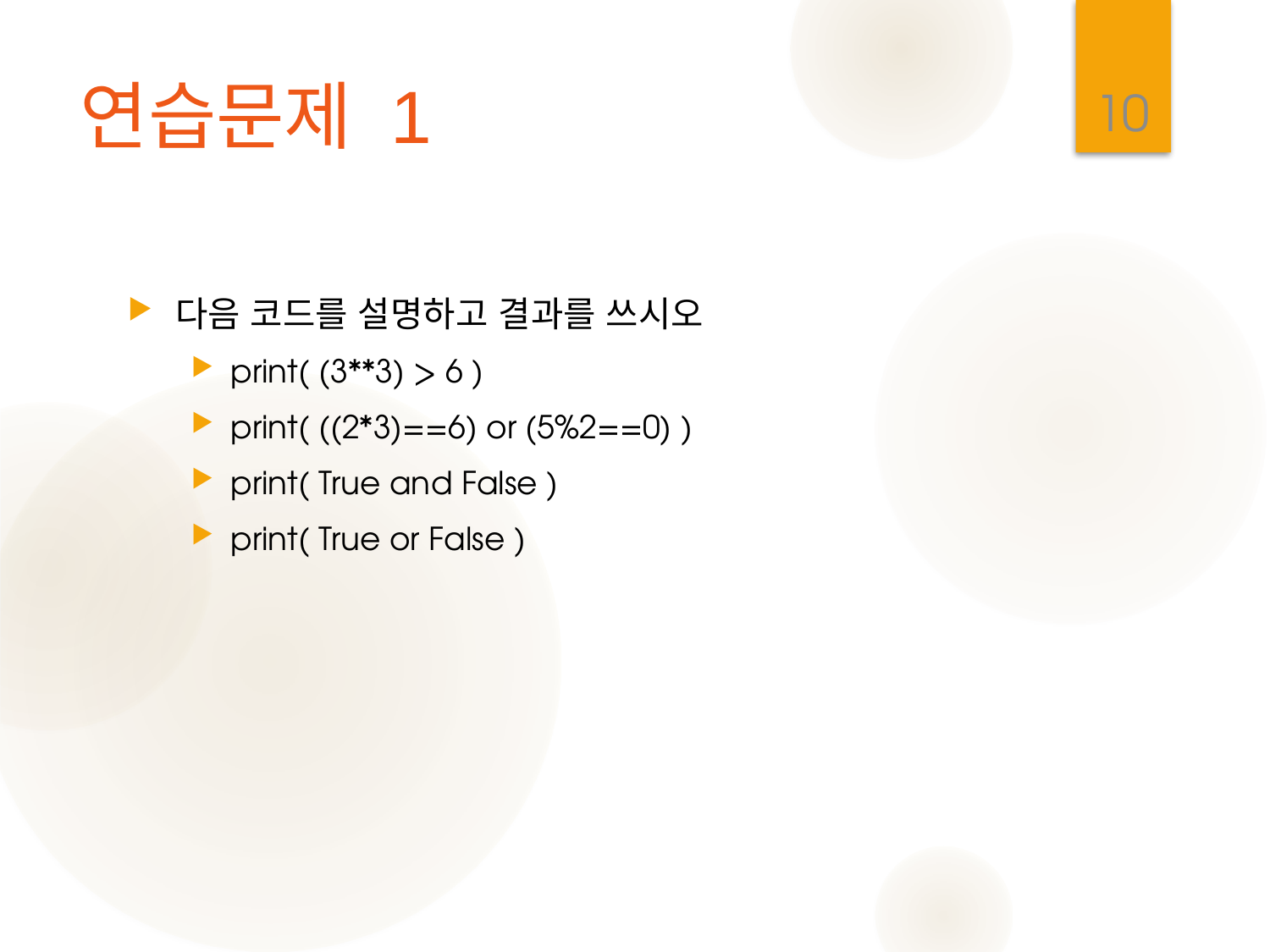

10
# 연습문제 1
다음 코드를 설명하고 결과를 쓰시오
print( (3**3) > 6 )
print( ((2*3)==6) or (5%2==0) )
print( True and False )
print( True or False )